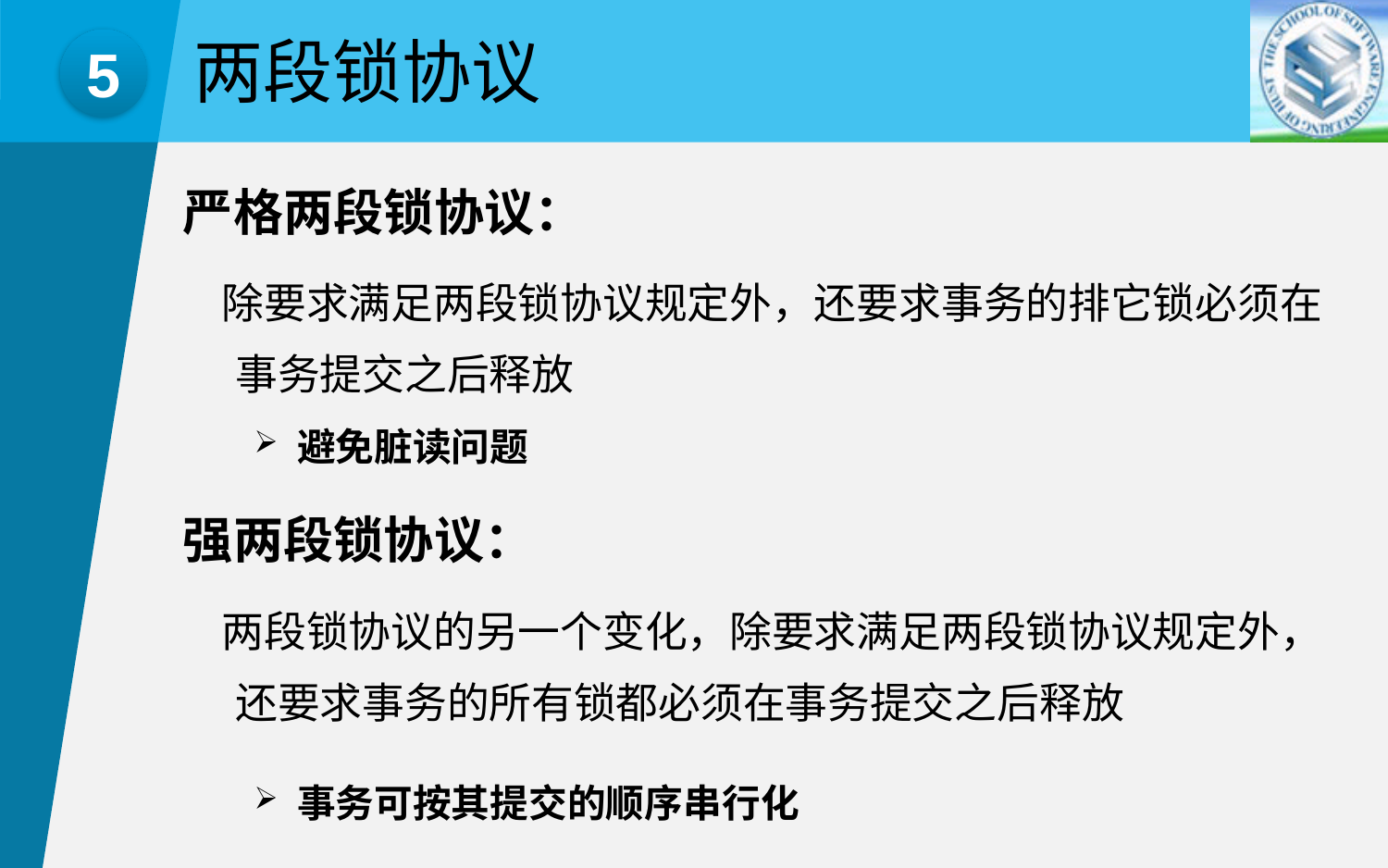

两段锁协议
5
严格两段锁协议：
   除要求满足两段锁协议规定外，还要求事务的排它锁必须在事务提交之后释放
 避免脏读问题
强两段锁协议：
   两段锁协议的另一个变化，除要求满足两段锁协议规定外，还要求事务的所有锁都必须在事务提交之后释放
 事务可按其提交的顺序串行化